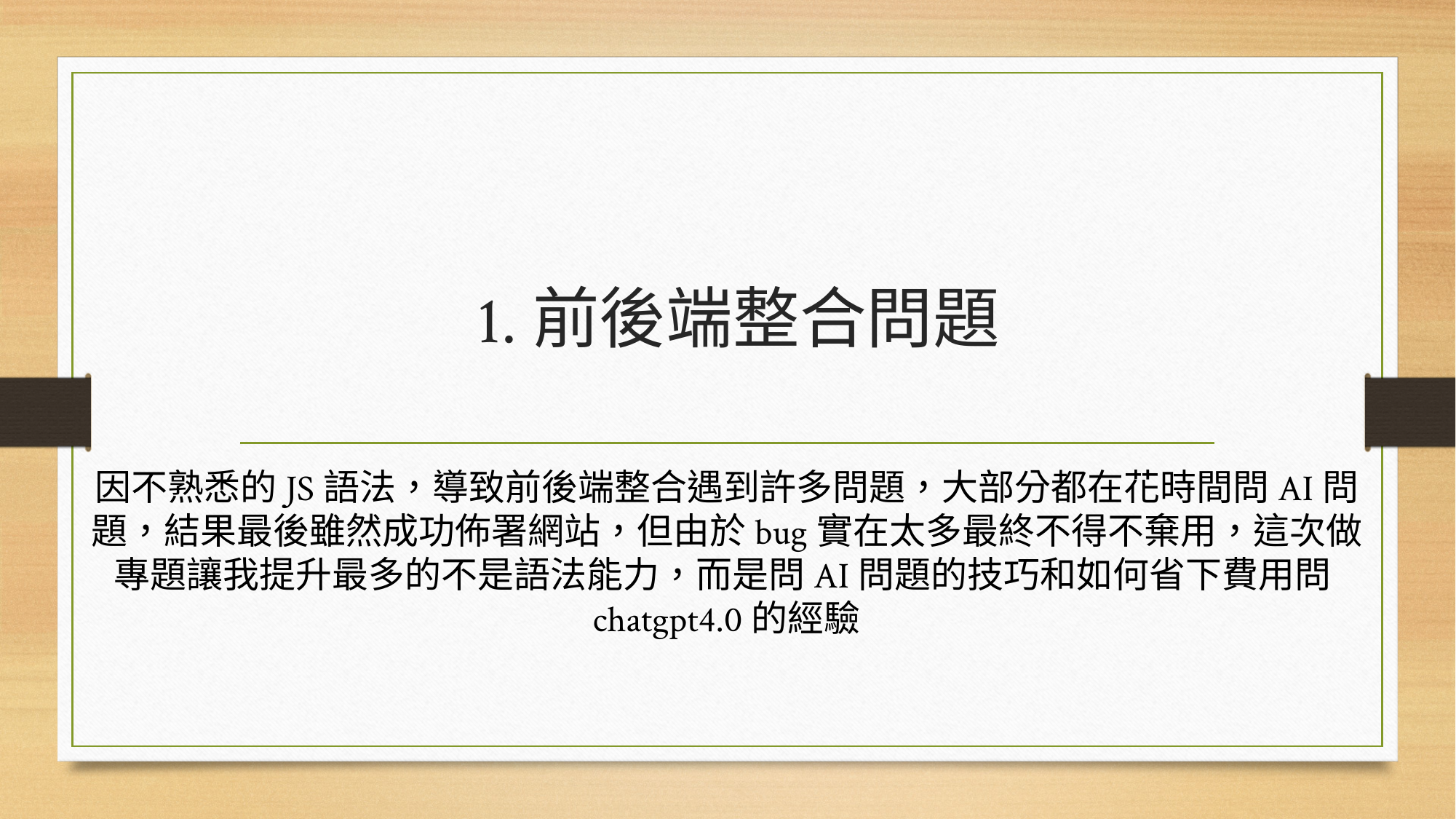

# 1.前後端整合問題
因不熟悉的JS語法，導致前後端整合遇到許多問題，大部分都在花時間問AI問題，結果最後雖然成功佈署網站，但由於bug實在太多最終不得不棄用，這次做專題讓我提升最多的不是語法能力，而是問AI問題的技巧和如何省下費用問chatgpt4.0的經驗